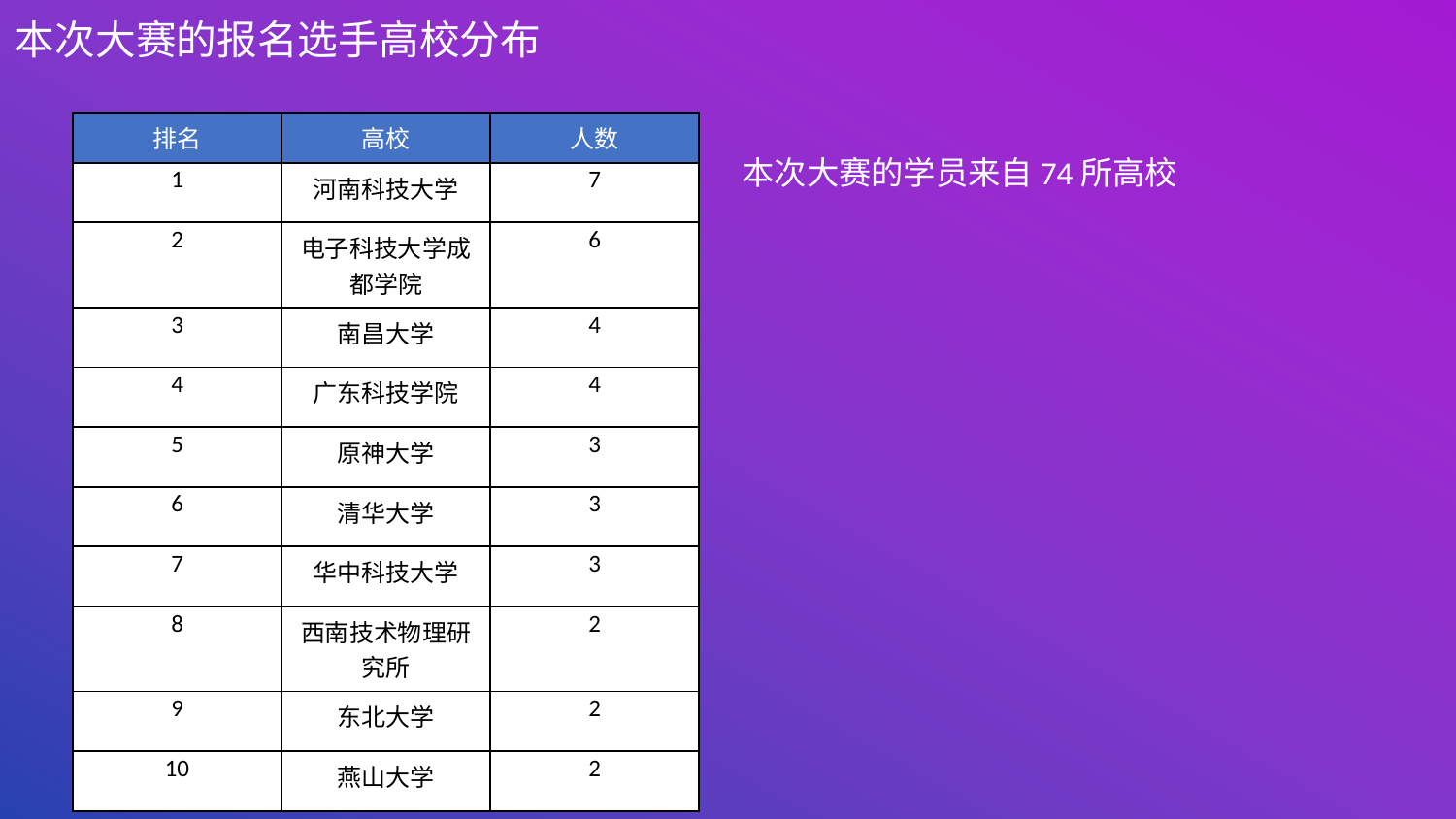

本次大赛的报名选手高校分布
| 排名 | 高校 | 人数 |
| --- | --- | --- |
| 1 | 河南科技大学 | 7 |
| 2 | 电子科技大学成都学院 | 6 |
| 3 | 南昌大学 | 4 |
| 4 | 广东科技学院 | 4 |
| 5 | 原神大学 | 3 |
| 6 | 清华大学 | 3 |
| 7 | 华中科技大学 | 3 |
| 8 | 西南技术物理研究所 | 2 |
| 9 | 东北大学 | 2 |
| 10 | 燕山大学 | 2 |
本次大赛的学员来自74所高校